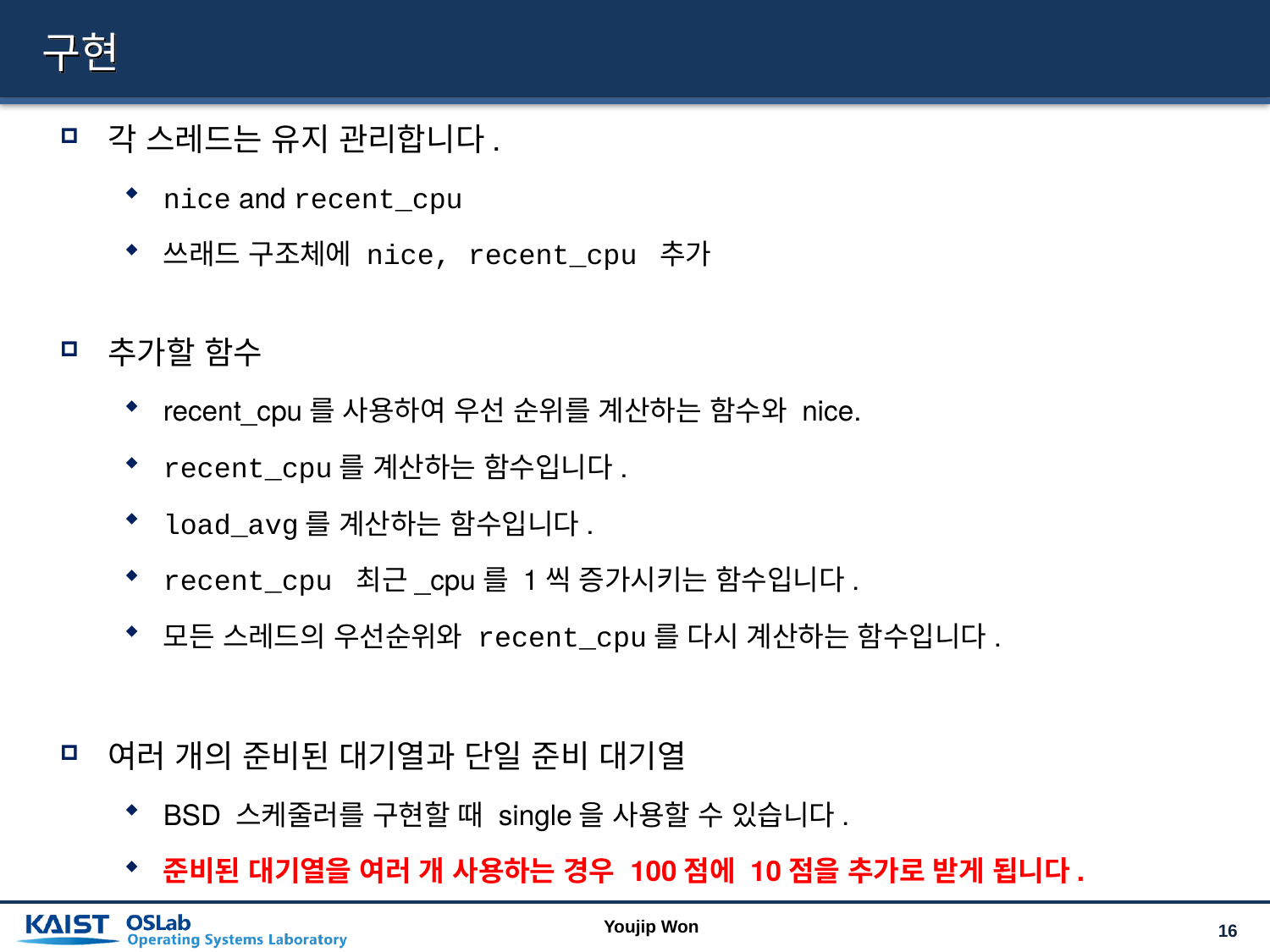

# 구현
각 스레드는 유지 관리합니다.
nice and recent_cpu
쓰래드 구조체에 nice, recent_cpu  추가

추가할 함수
recent_cpu를 사용하여 우선 순위를 계산하는 함수와 nice.
recent_cpu를 계산하는 함수입니다.
load_avg를 계산하는 함수입니다.
recent_cpu 최근_cpu를 1씩 증가시키는 함수입니다.
모든 스레드의 우선순위와 recent_cpu를 다시 계산하는 함수입니다.

여러 개의 준비된 대기열과 단일 준비 대기열
BSD 스케줄러를 구현할 때 single을 사용할 수 있습니다.
준비된 대기열을 여러 개 사용하는 경우 100점에 10점을 추가로 받게 됩니다.

Youjip Won
16